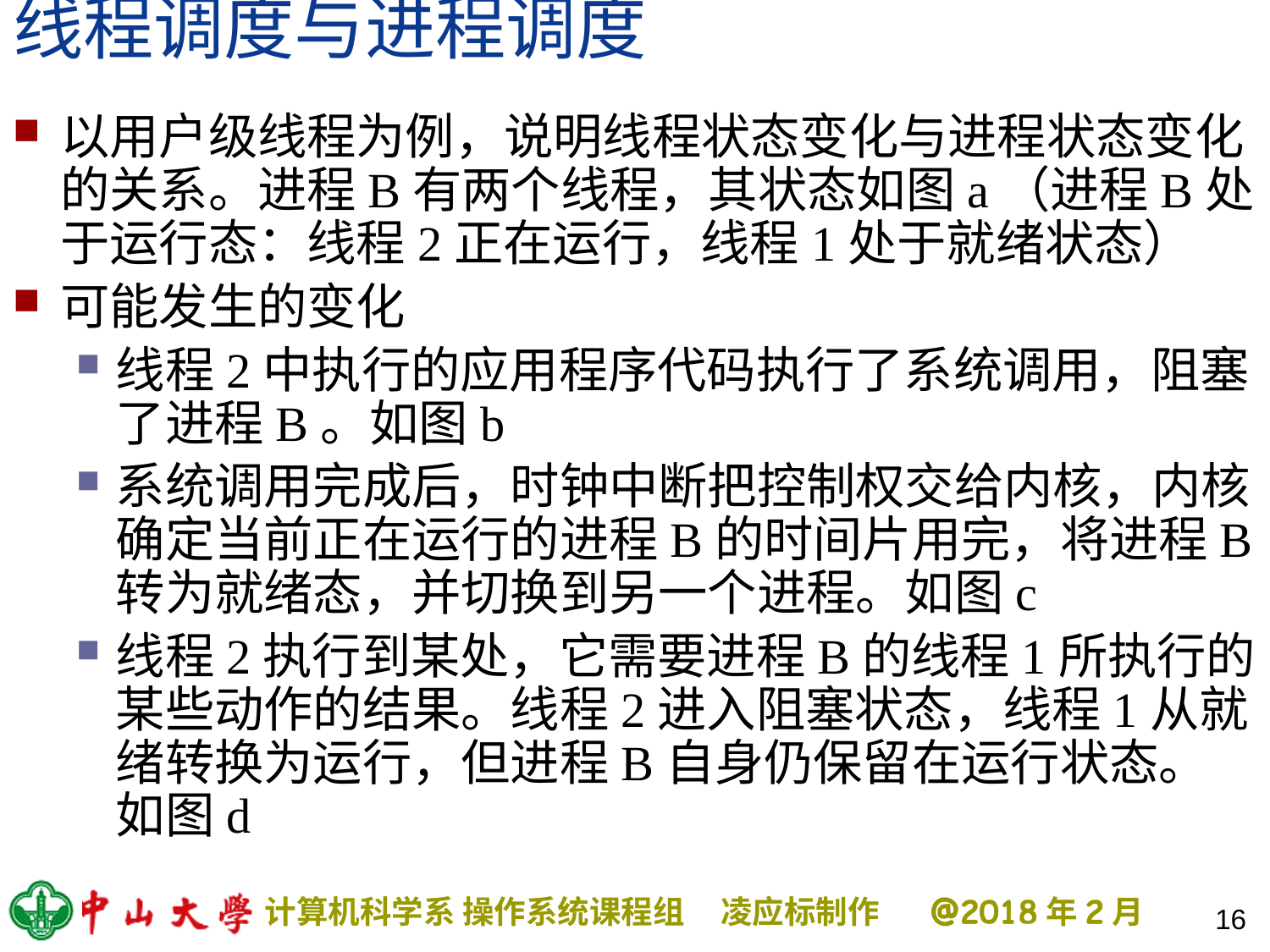

# 线程调度与进程调度
以用户级线程为例，说明线程状态变化与进程状态变化的关系。进程B有两个线程，其状态如图a（进程B处于运行态：线程2正在运行，线程1处于就绪状态）
可能发生的变化
线程2中执行的应用程序代码执行了系统调用，阻塞了进程B。如图b
系统调用完成后，时钟中断把控制权交给内核，内核确定当前正在运行的进程B的时间片用完，将进程B转为就绪态，并切换到另一个进程。如图c
线程2执行到某处，它需要进程B的线程1所执行的某些动作的结果。线程2进入阻塞状态，线程1从就绪转换为运行，但进程B自身仍保留在运行状态。如图d
16